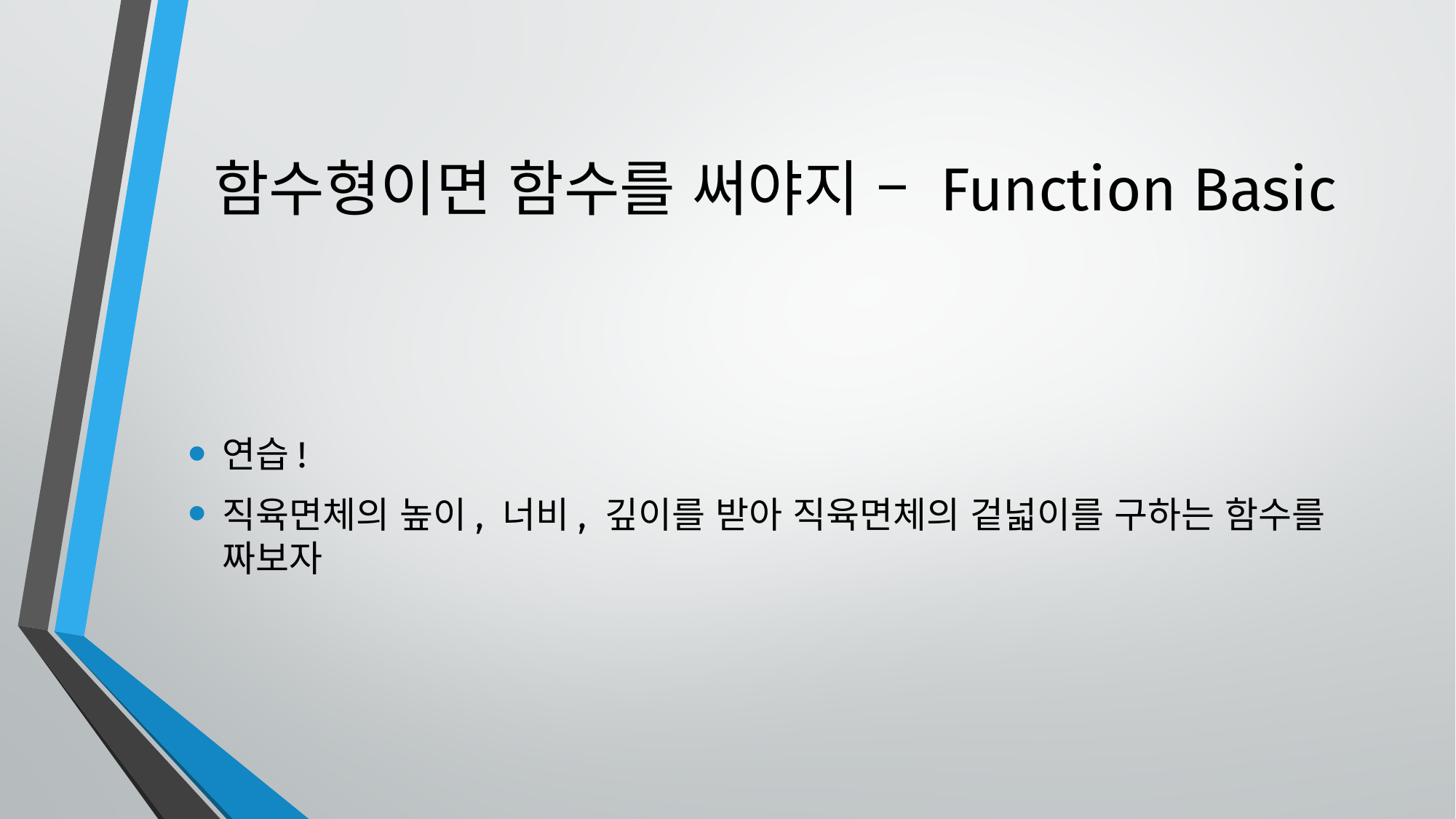

# 함수형이면 함수를 써야지 – Function Basic
연습!
직육면체의 높이, 너비, 깊이를 받아 직육면체의 겉넓이를 구하는 함수를 짜보자